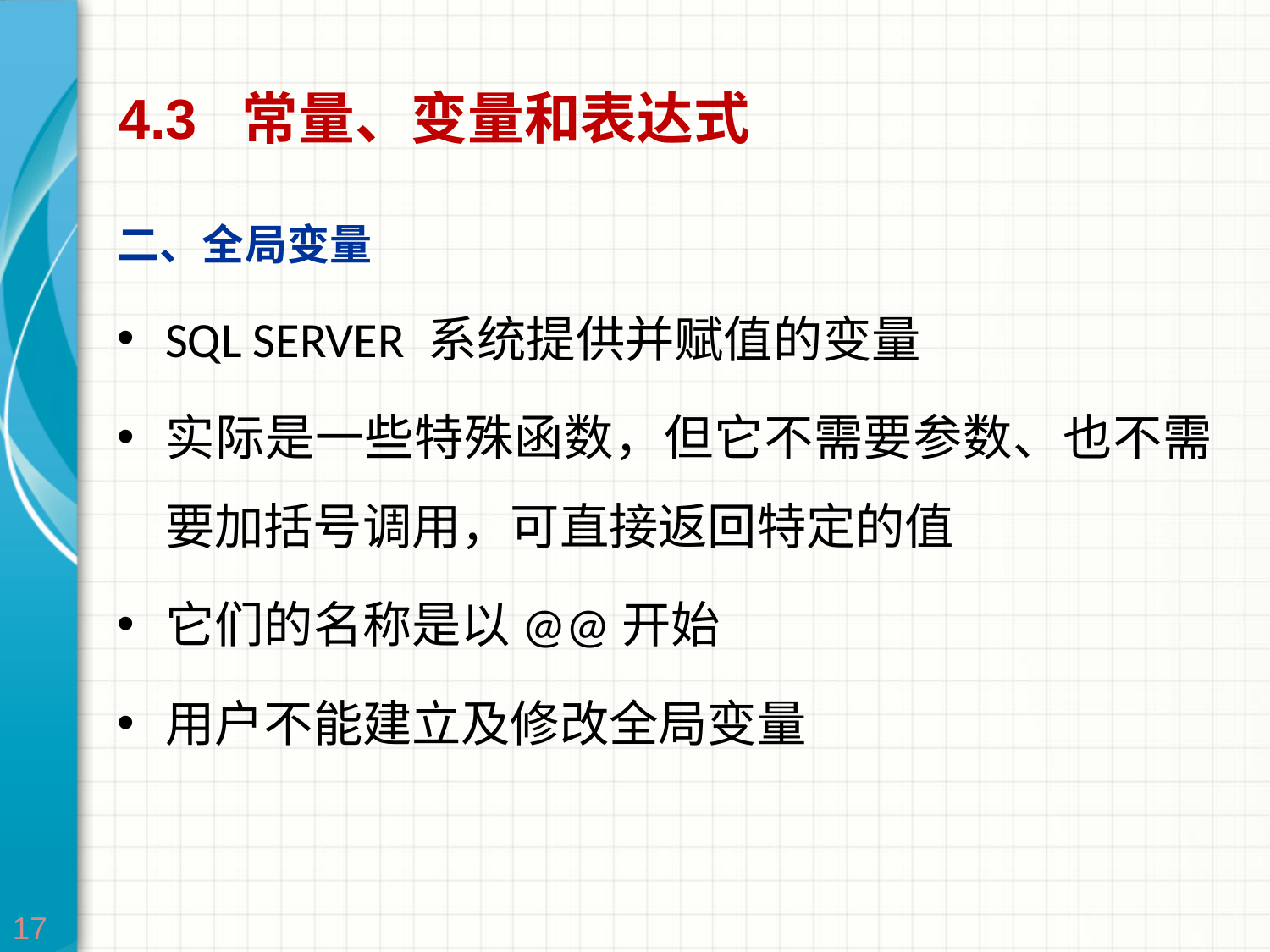

# 4.3  常量、变量和表达式
二、全局变量
SQL SERVER 系统提供并赋值的变量
实际是一些特殊函数，但它不需要参数、也不需要加括号调用，可直接返回特定的值
它们的名称是以@@开始
用户不能建立及修改全局变量
17